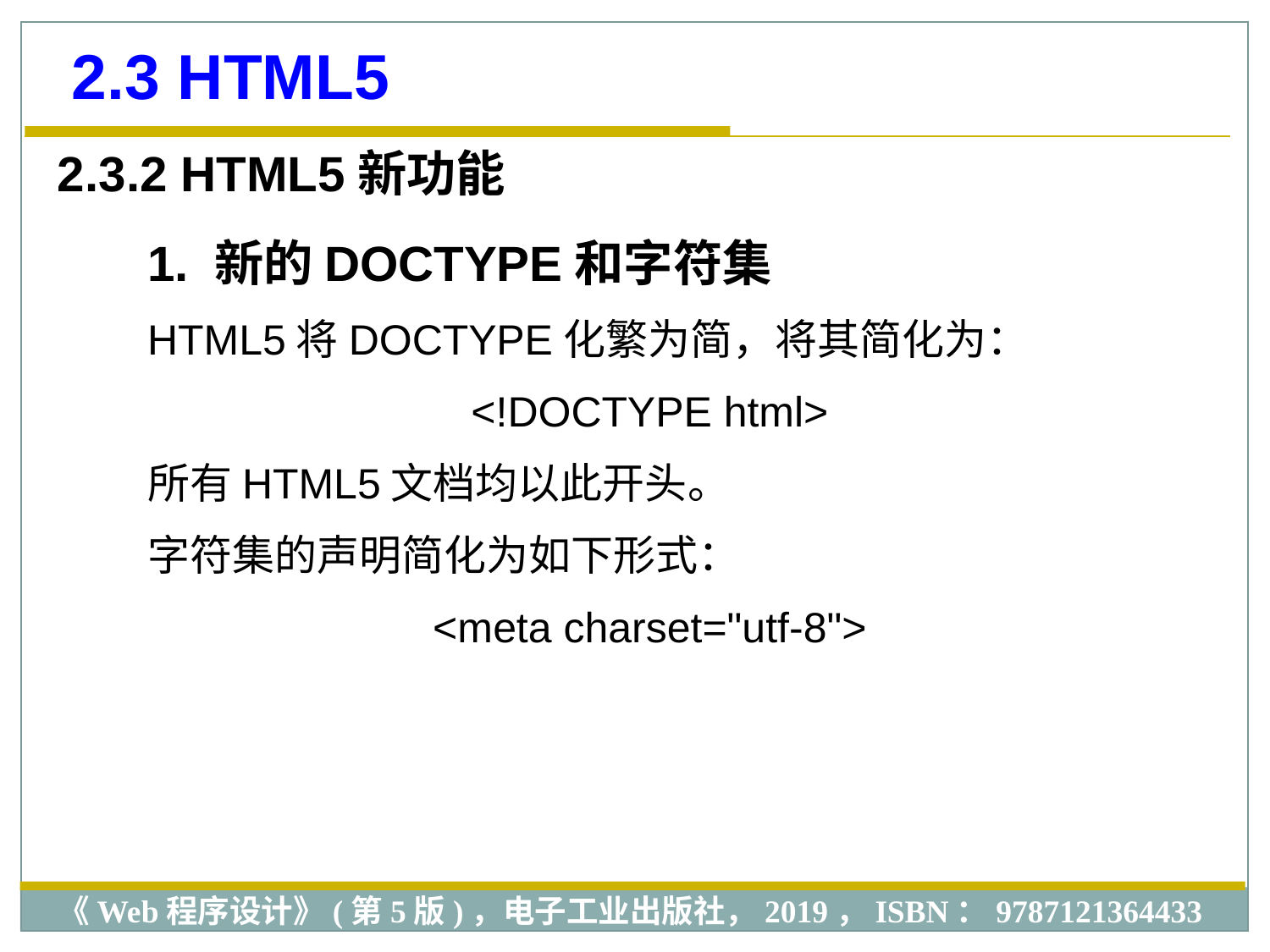

2.3 HTML5
2.3.2 HTML5新功能
1. 新的DOCTYPE和字符集
HTML5将DOCTYPE化繁为简，将其简化为：
<!DOCTYPE html>
所有HTML5文档均以此开头。
字符集的声明简化为如下形式：
<meta charset="utf-8">